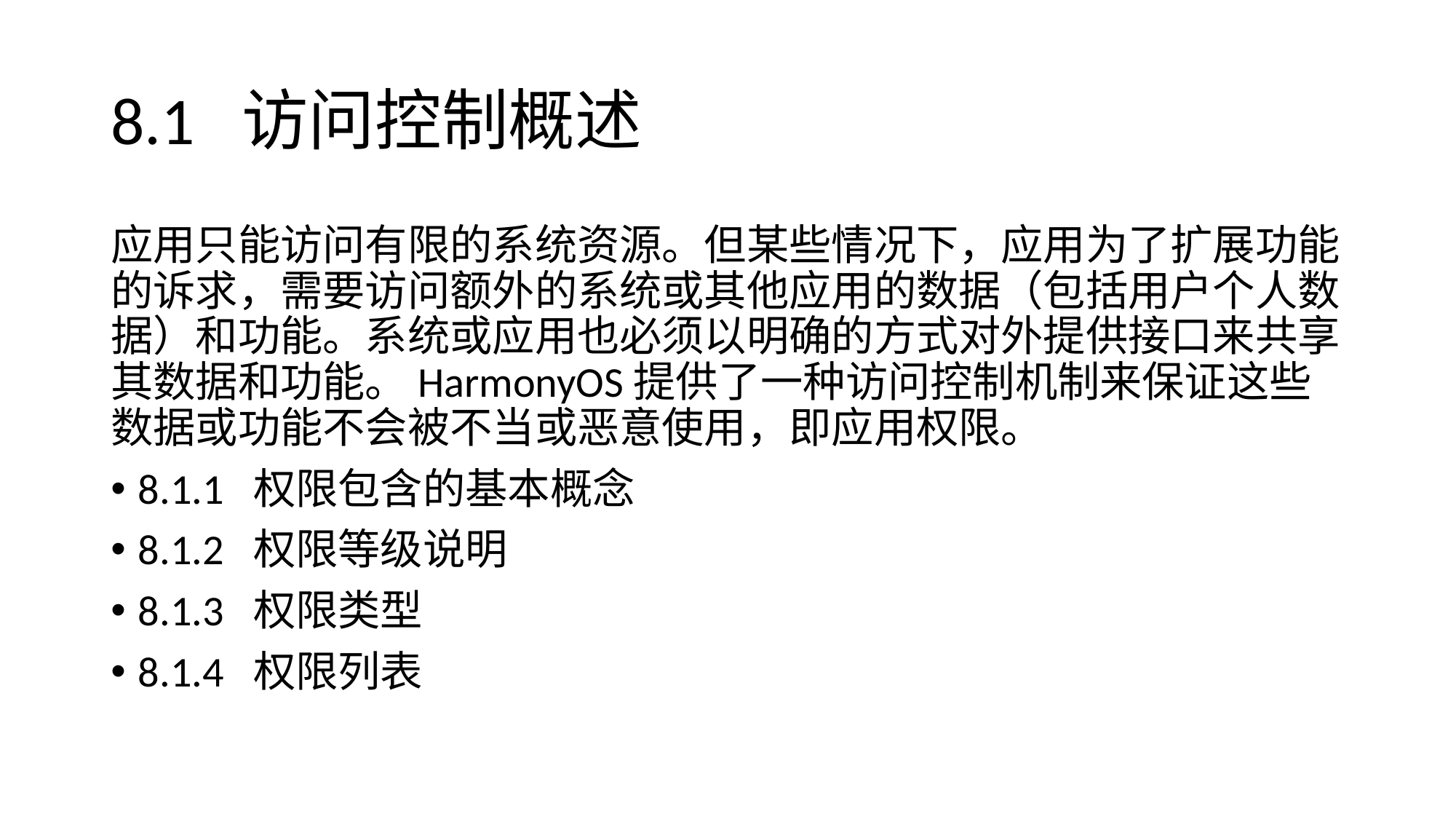

# 8.1  访问控制概述
应用只能访问有限的系统资源。但某些情况下，应用为了扩展功能的诉求，需要访问额外的系统或其他应用的数据（包括用户个人数据）和功能。系统或应用也必须以明确的方式对外提供接口来共享其数据和功能。HarmonyOS提供了一种访问控制机制来保证这些数据或功能不会被不当或恶意使用，即应用权限。
8.1.1  权限包含的基本概念
8.1.2  权限等级说明
8.1.3  权限类型
8.1.4  权限列表